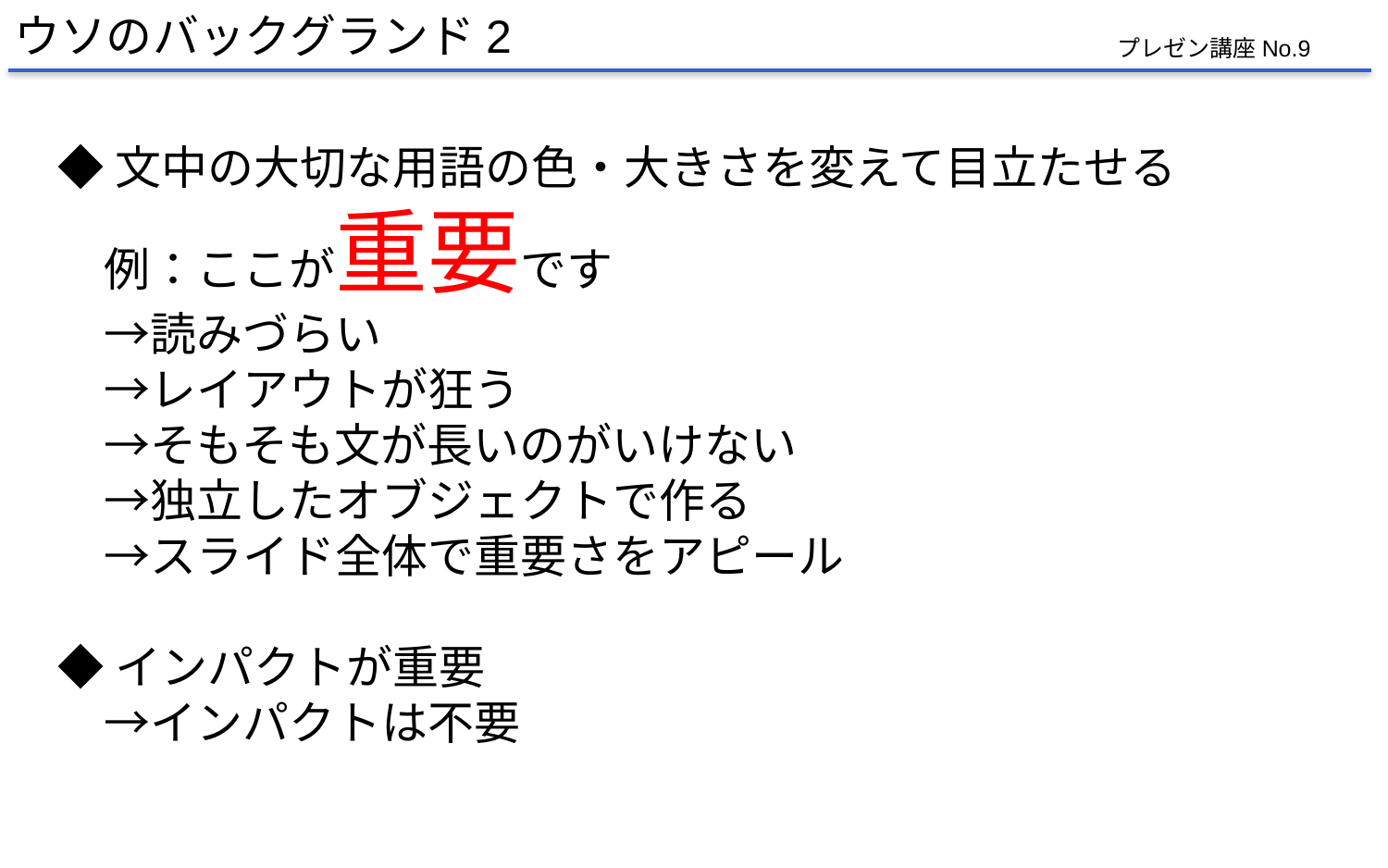

ウソのバックグランド2
プレゼン講座No.9
◆文中の大切な用語の色・大きさを変えて目立たせる
　例：ここが重要です
　→読みづらい
　→レイアウトが狂う
　→そもそも文が長いのがいけない
　→独立したオブジェクトで作る
　→スライド全体で重要さをアピール

◆インパクトが重要
　→インパクトは不要